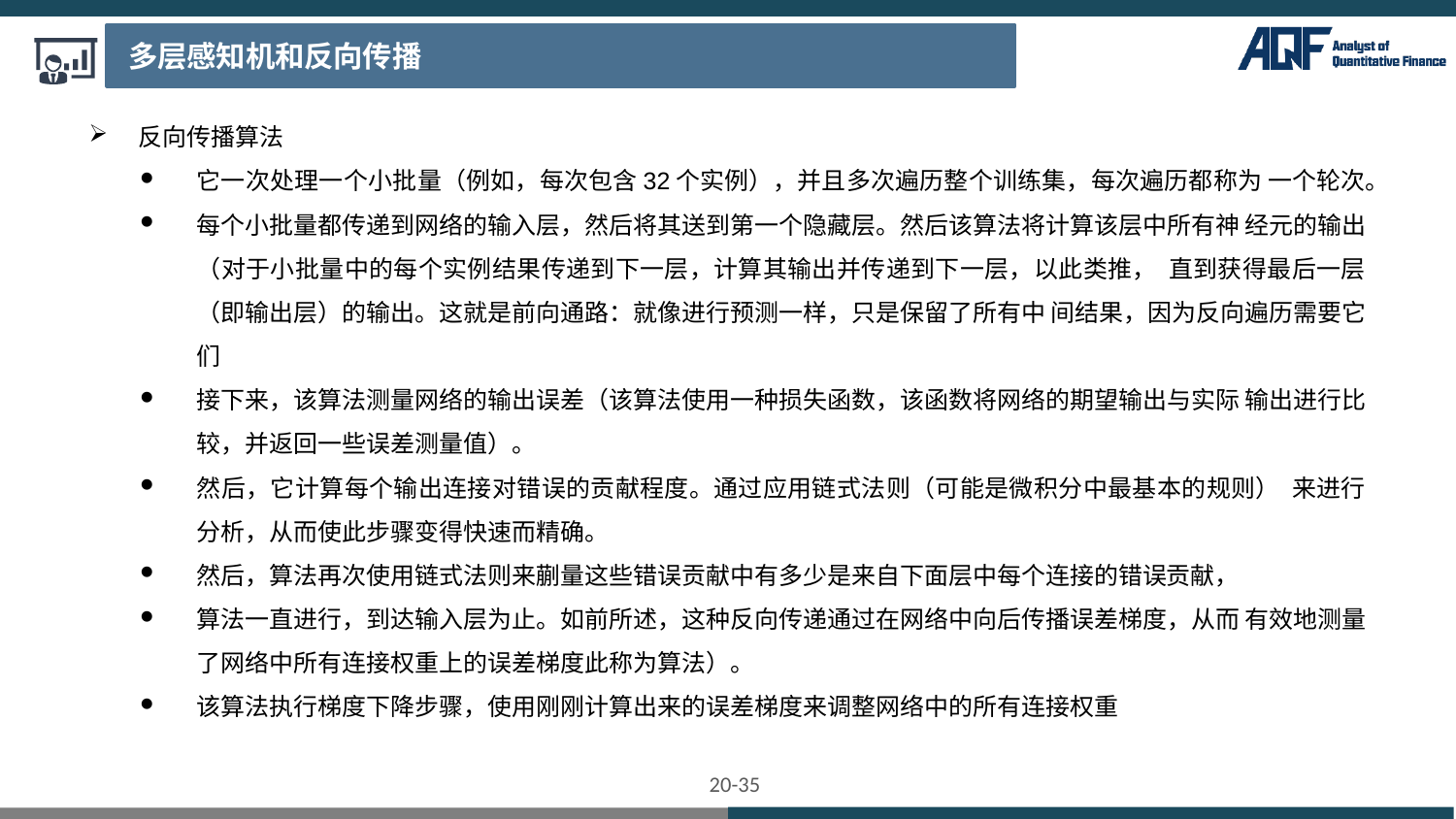

多层感知机和反向传播
反向传播算法
它一次处理一个小批量（例如，每次包含32个实例），并且多次遍历整个训练集，每次遍历都称为 一个轮次。
每个小批量都传递到网络的输入层，然后将其送到第一个隐藏层。然后该算法将计算该层中所有神 经元的输出（对于小批量中的每个实例结果传递到下一层，计算其输出并传递到下一层，以此类推，  直到获得最后一层（即输出层）的输出。这就是前向通路：就像进行预测一样，只是保留了所有中 间结果，因为反向遍历需要它们
接下来，该算法测量网络的输出误差（该算法使用一种损失函数，该函数将网络的期望输出与实际 输出进行比较，并返回一些误差测量值）。
然后，它计算每个输出连接对错误的贡献程度。通过应用链式法则（可能是微积分中最基本的规则）  来进行分析，从而使此步骤变得快速而精确。
然后，算法再次使用链式法则来蒯量这些错误贡献中有多少是来自下面层中每个连接的错误贡献，
算法一直进行，到达输入层为止。如前所述，这种反向传递通过在网络中向后传播误差梯度，从而 有效地测量了网络中所有连接权重上的误差梯度此称为算法）。
该算法执行梯度下降步骤，使用刚刚计算出来的误差梯度来调整网络中的所有连接权重